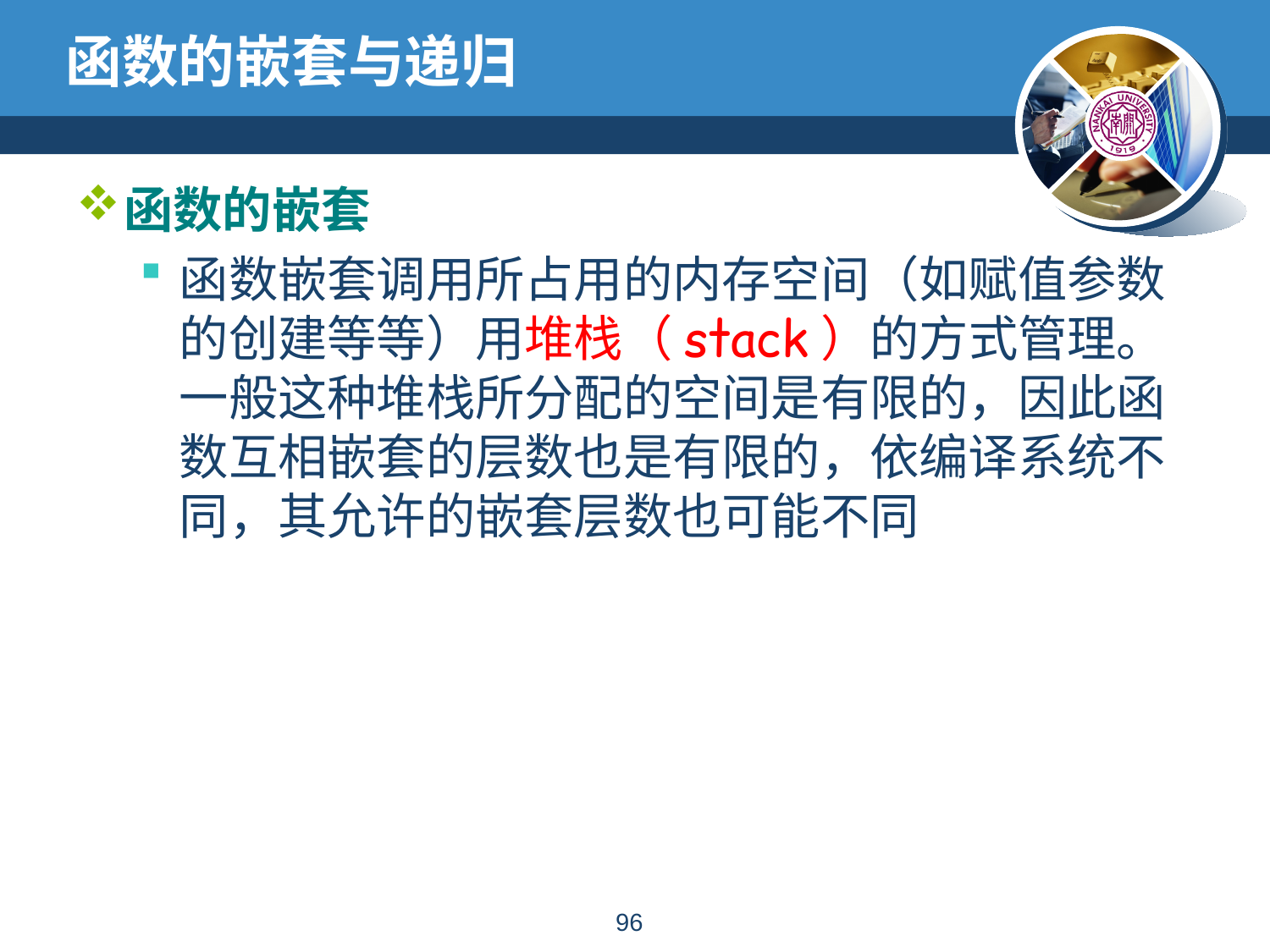

# 函数的嵌套与递归
函数的嵌套
函数嵌套调用所占用的内存空间（如赋值参数的创建等等）用堆栈（stack）的方式管理。一般这种堆栈所分配的空间是有限的，因此函数互相嵌套的层数也是有限的，依编译系统不同，其允许的嵌套层数也可能不同
96